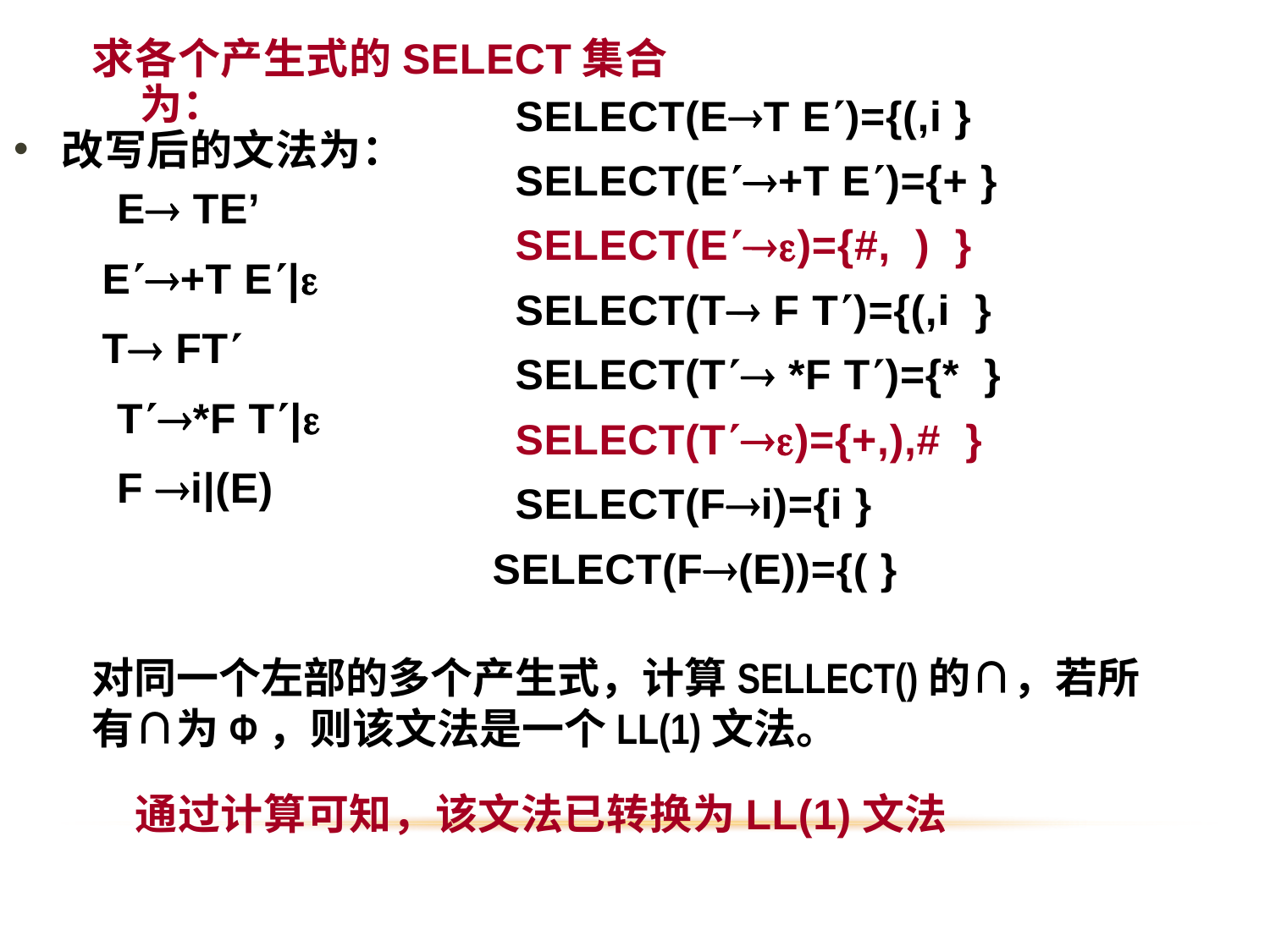

求各个产生式的SELECT集合为：
	SELECT(E→T E′)={(,i }
	SELECT(E′→+T E′)={+ }
	SELECT(E′→ε)={#,  )  }
	SELECT(T→ F T′)={(,i  }
	SELECT(T′→ *F T′)={*  }
	SELECT(T′→ε)={+,),#  }
	SELECT(F→i)={i }
  SELECT(F→(E))={( }

改写后的文法为：
	E→ TE’
  E′→+T E′|ε
  T→ FT′
	T′→*F T′|ε
	F →i|(E)
对同一个左部的多个产生式，计算SELLECT()的∩，若所有∩为Φ，则该文法是一个LL(1)文法。
通过计算可知，该文法已转换为LL(1)文法
18